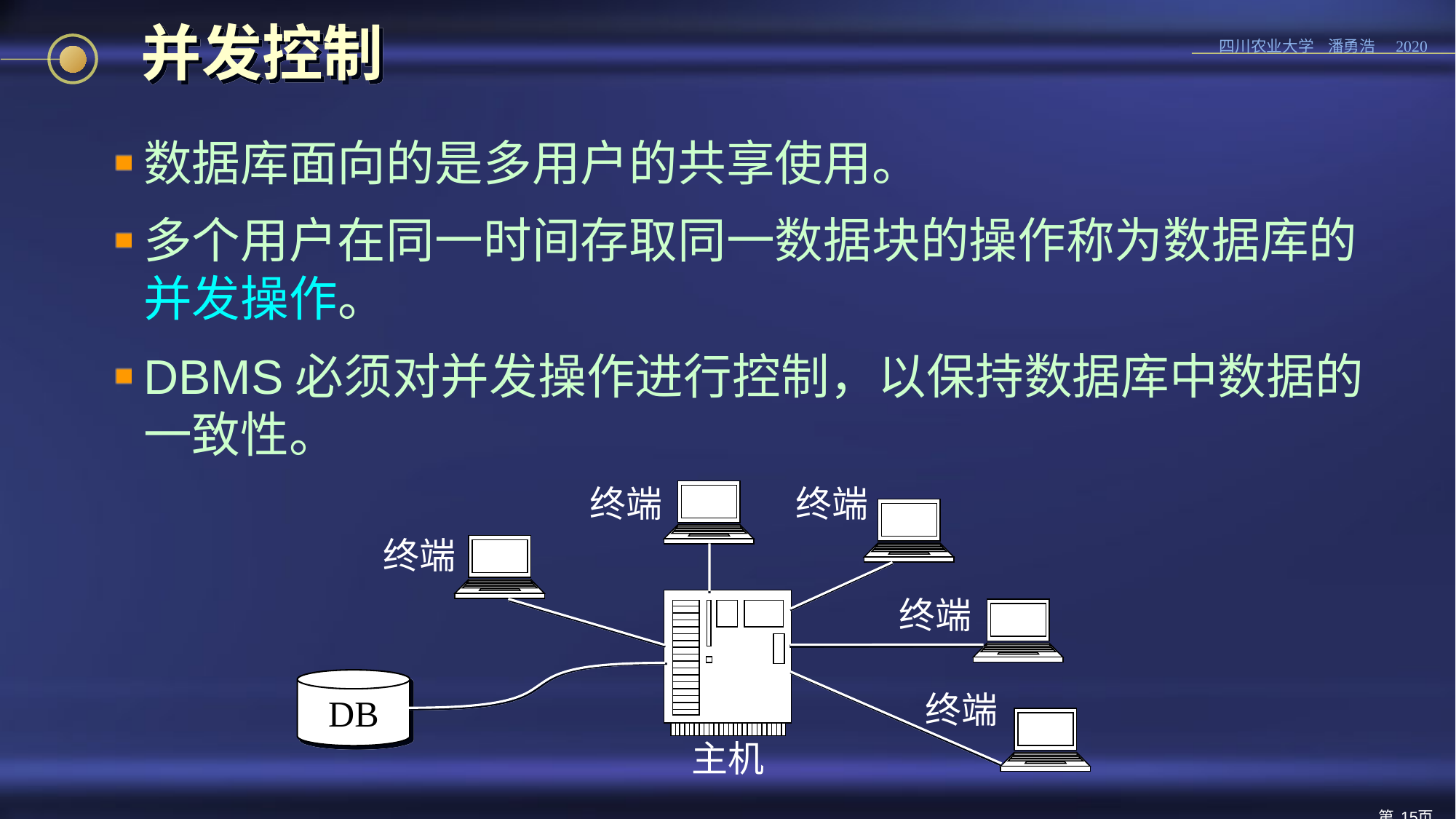

# 并发控制
数据库面向的是多用户的共享使用。
多个用户在同一时间存取同一数据块的操作称为数据库的并发操作。
DBMS必须对并发操作进行控制，以保持数据库中数据的一致性。
终端

终端

终端

终端

DB

终端

主机